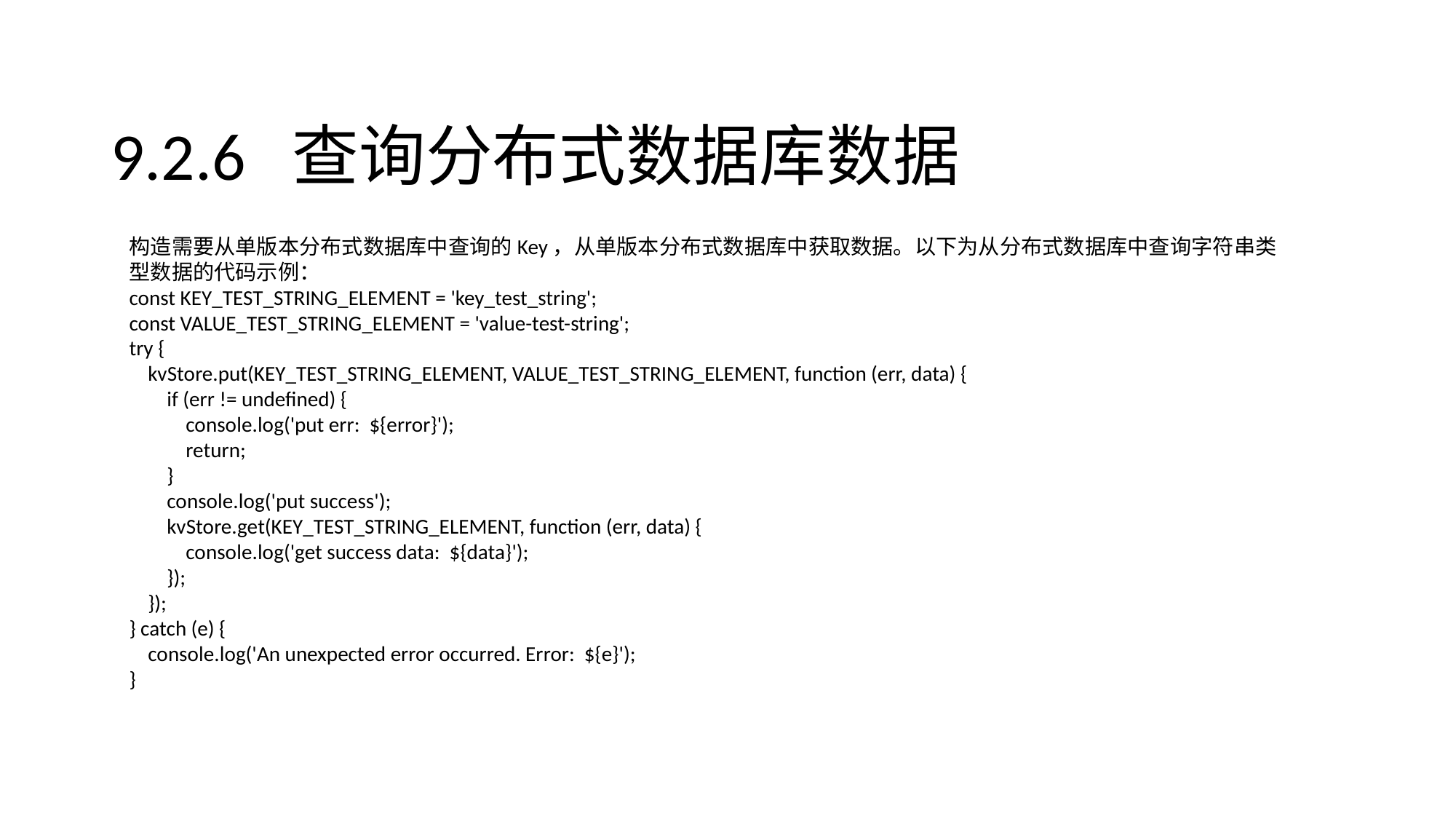

# 9.2.6  查询分布式数据库数据
构造需要从单版本分布式数据库中查询的Key，从单版本分布式数据库中获取数据。以下为从分布式数据库中查询字符串类型数据的代码示例：
const KEY_TEST_STRING_ELEMENT = 'key_test_string';
const VALUE_TEST_STRING_ELEMENT = 'value-test-string';
try {
    kvStore.put(KEY_TEST_STRING_ELEMENT, VALUE_TEST_STRING_ELEMENT, function (err, data) {
        if (err != undefined) {
            console.log('put err:  ${error}');
            return;
        }
        console.log('put success');
        kvStore.get(KEY_TEST_STRING_ELEMENT, function (err, data) {
            console.log('get success data:  ${data}');
        });
    });
} catch (e) {
    console.log('An unexpected error occurred. Error:  ${e}');
}